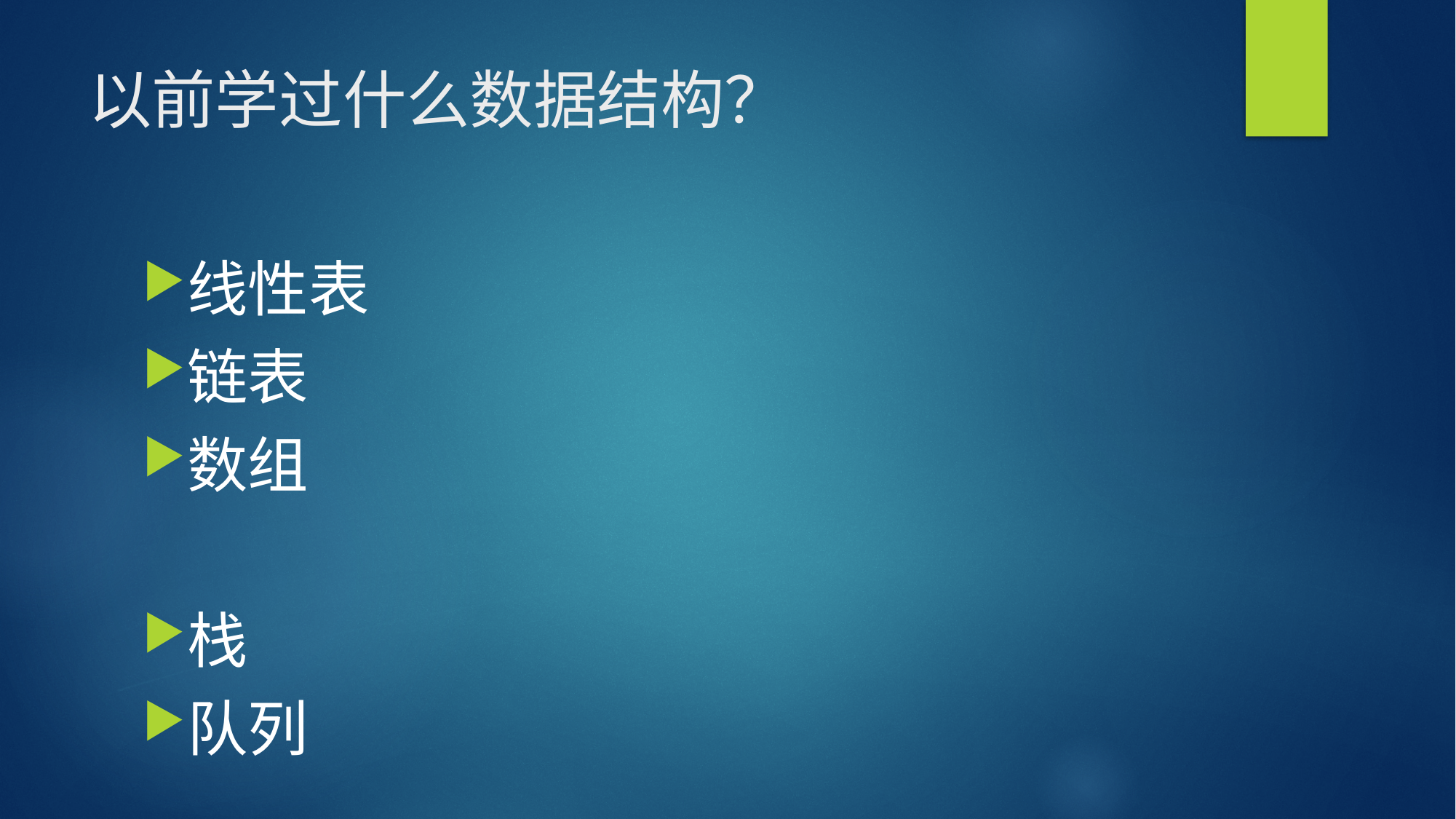

# 以前学过什么数据结构？
线性表
链表
数组

栈
队列